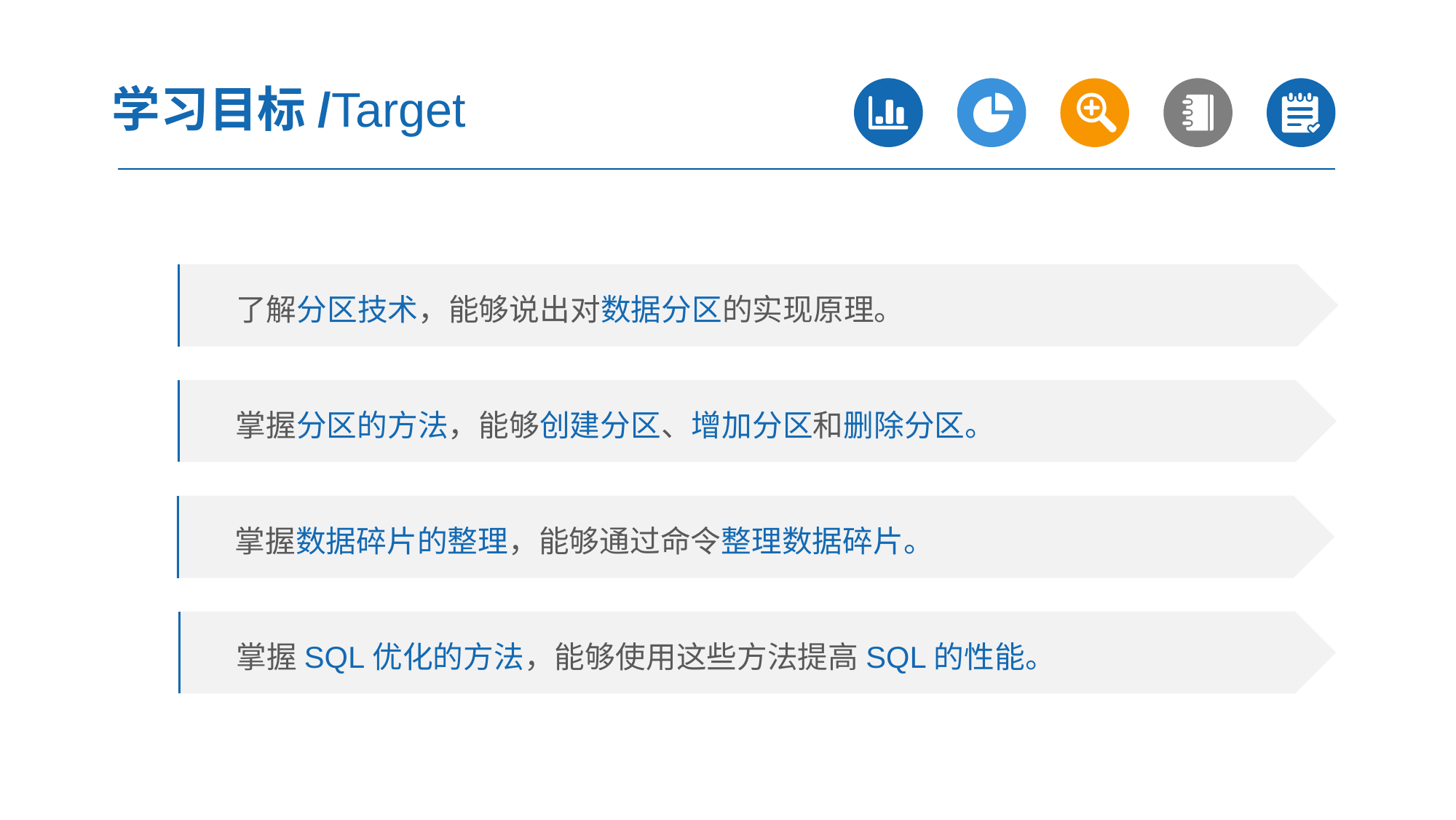

学习目标/Target
      了解分区技术，能够说出对数据分区的实现原理。

      掌握分区的方法，能够创建分区、增加分区和删除分区。

      掌握数据碎片的整理，能够通过命令整理数据碎片。

      掌握SQL优化的方法，能够使用这些方法提高SQL的性能。